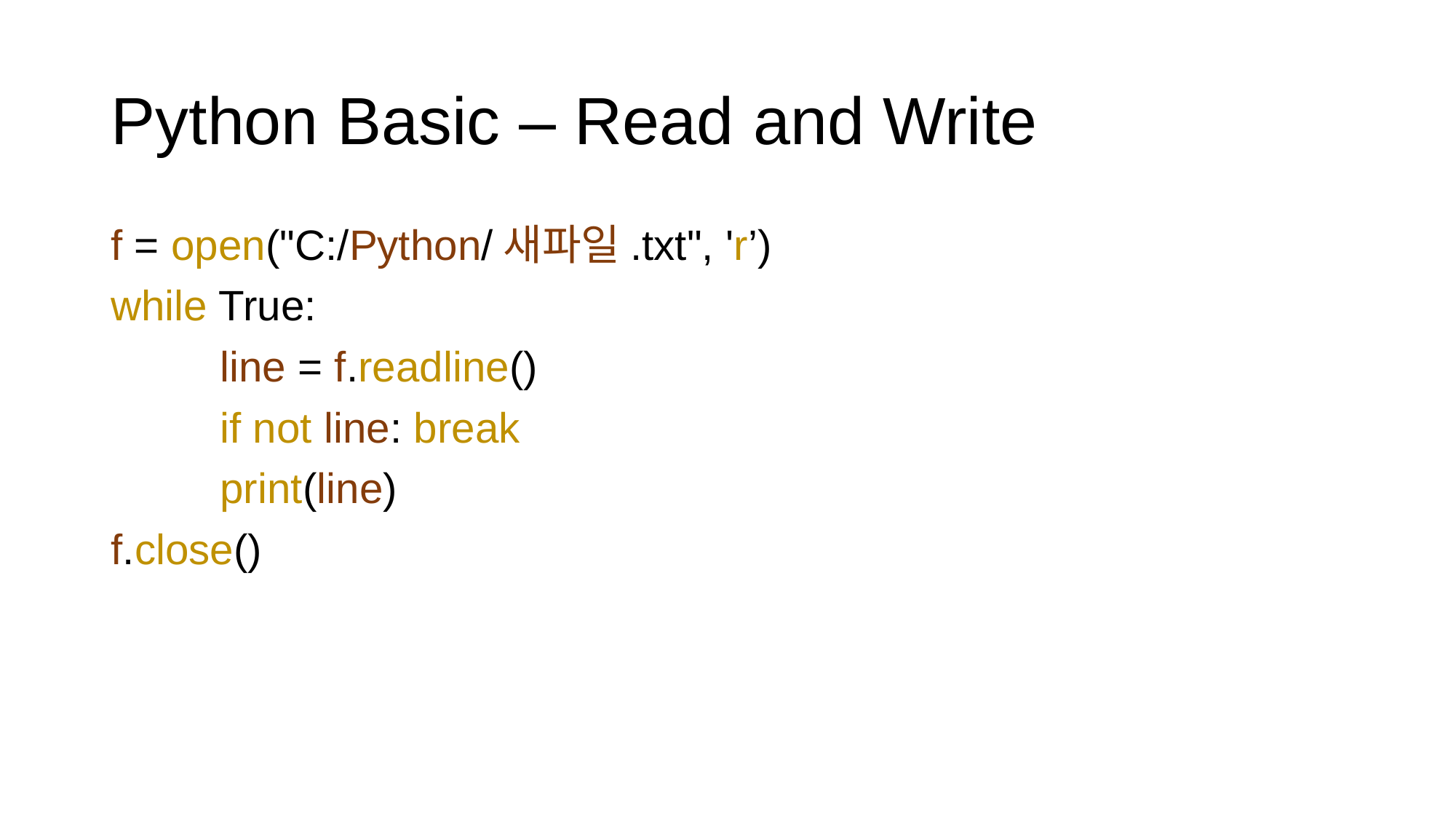

# Python Basic – Read and Write
f = open("C:/Python/새파일.txt", 'r’)
while True:
	line = f.readline()
	if not line: break
	print(line)
f.close()